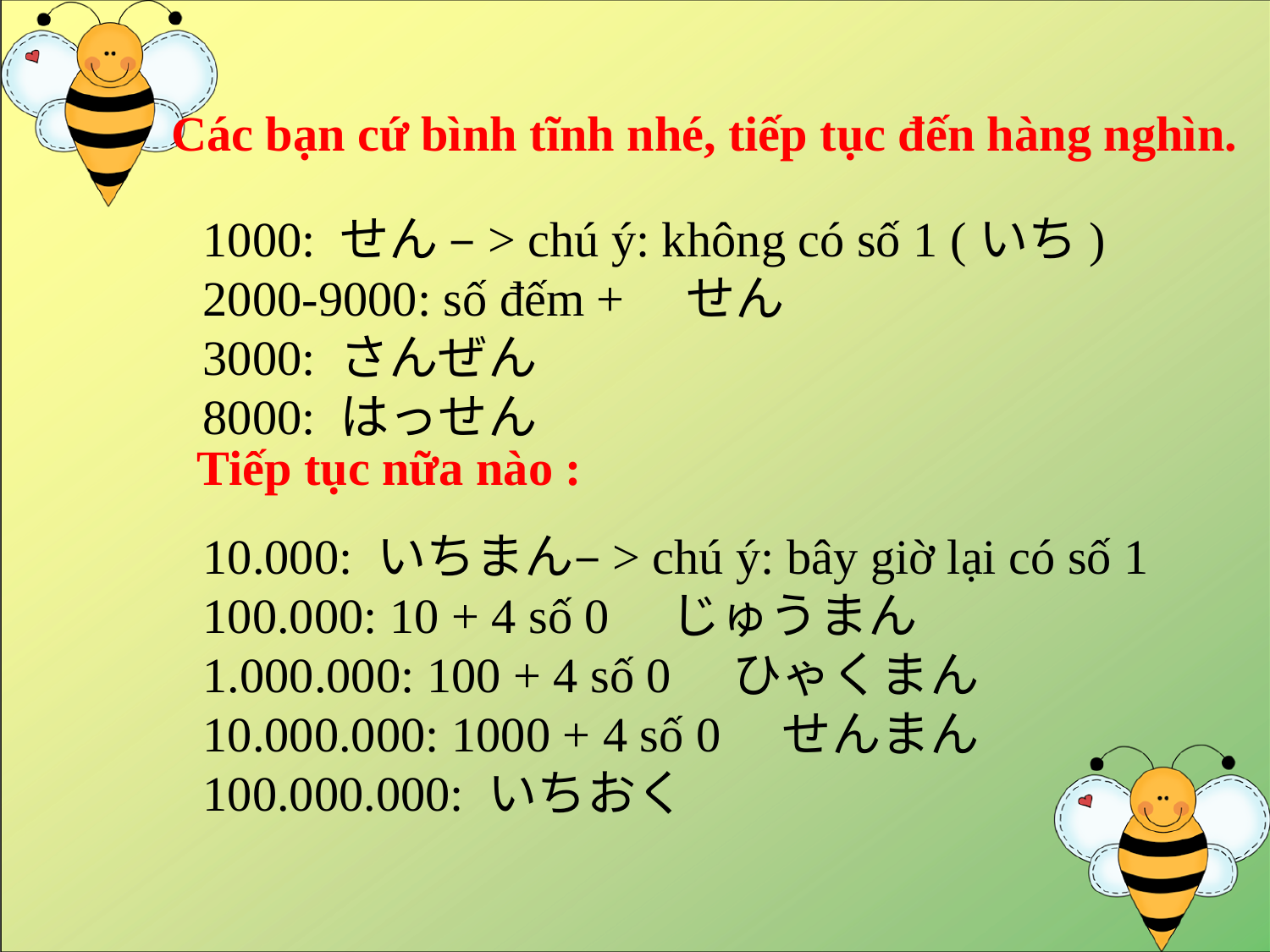

Các bạn cứ bình tĩnh nhé, tiếp tục đến hàng nghìn.
1000: せん –> chú ý: không có số 1 (いち)
2000-9000: số đếm +　せん
3000: さんぜん
8000: はっせん
Tiếp tục nữa nào :
10.000: いちまん–> chú ý: bây giờ lại có số 1
100.000: 10 + 4 số 0　じゅうまん
1.000.000: 100 + 4 số 0　ひゃくまん
10.000.000: 1000 + 4 số 0　せんまん
100.000.000: いちおく